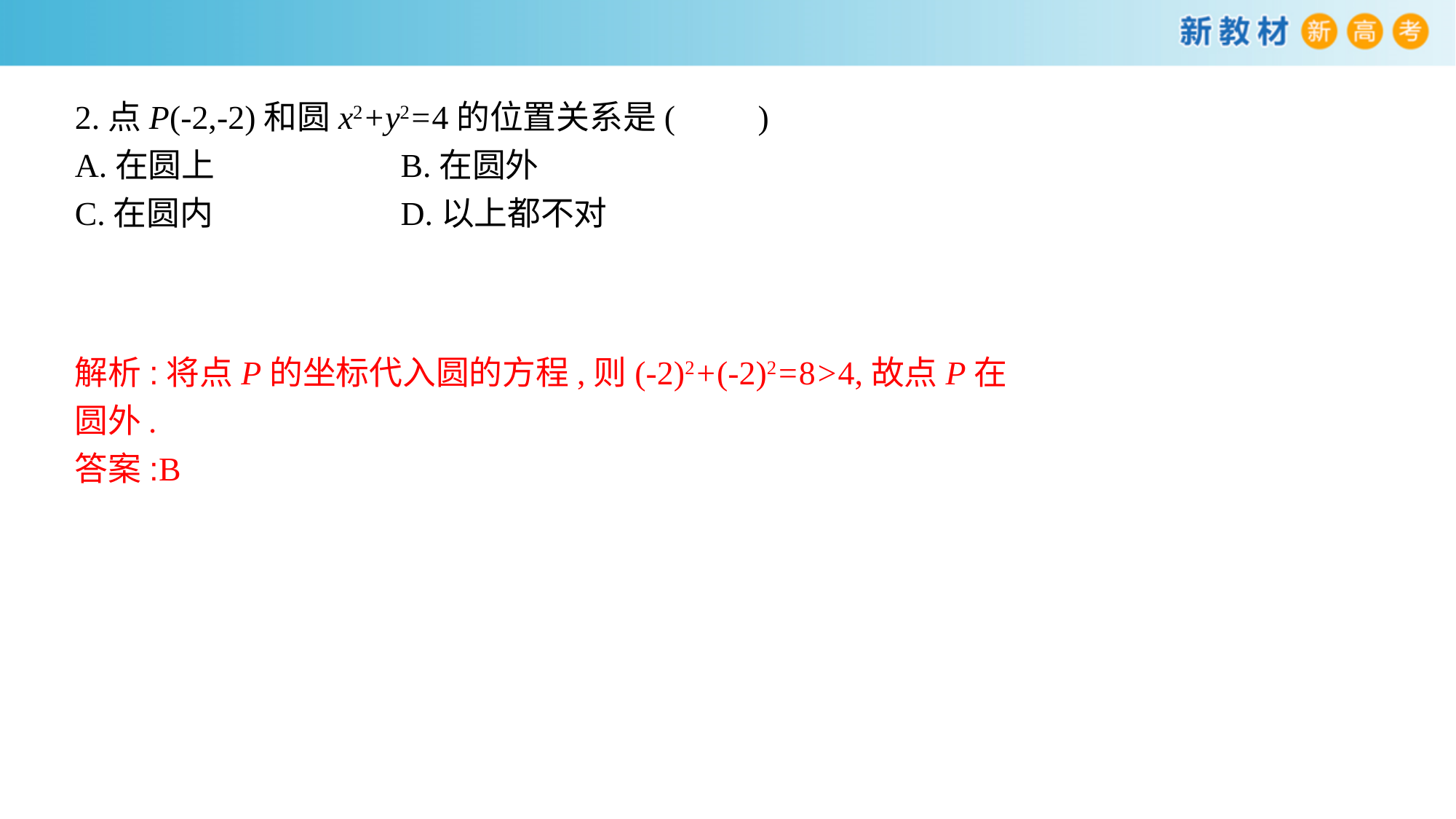

2.点P(-2,-2)和圆x2+y2=4的位置关系是(　　)
A.在圆上	             B.在圆外
C.在圆内	             D.以上都不对
解析:将点P的坐标代入圆的方程,则(-2)2+(-2)2=8>4,故点P在圆外.
答案:B